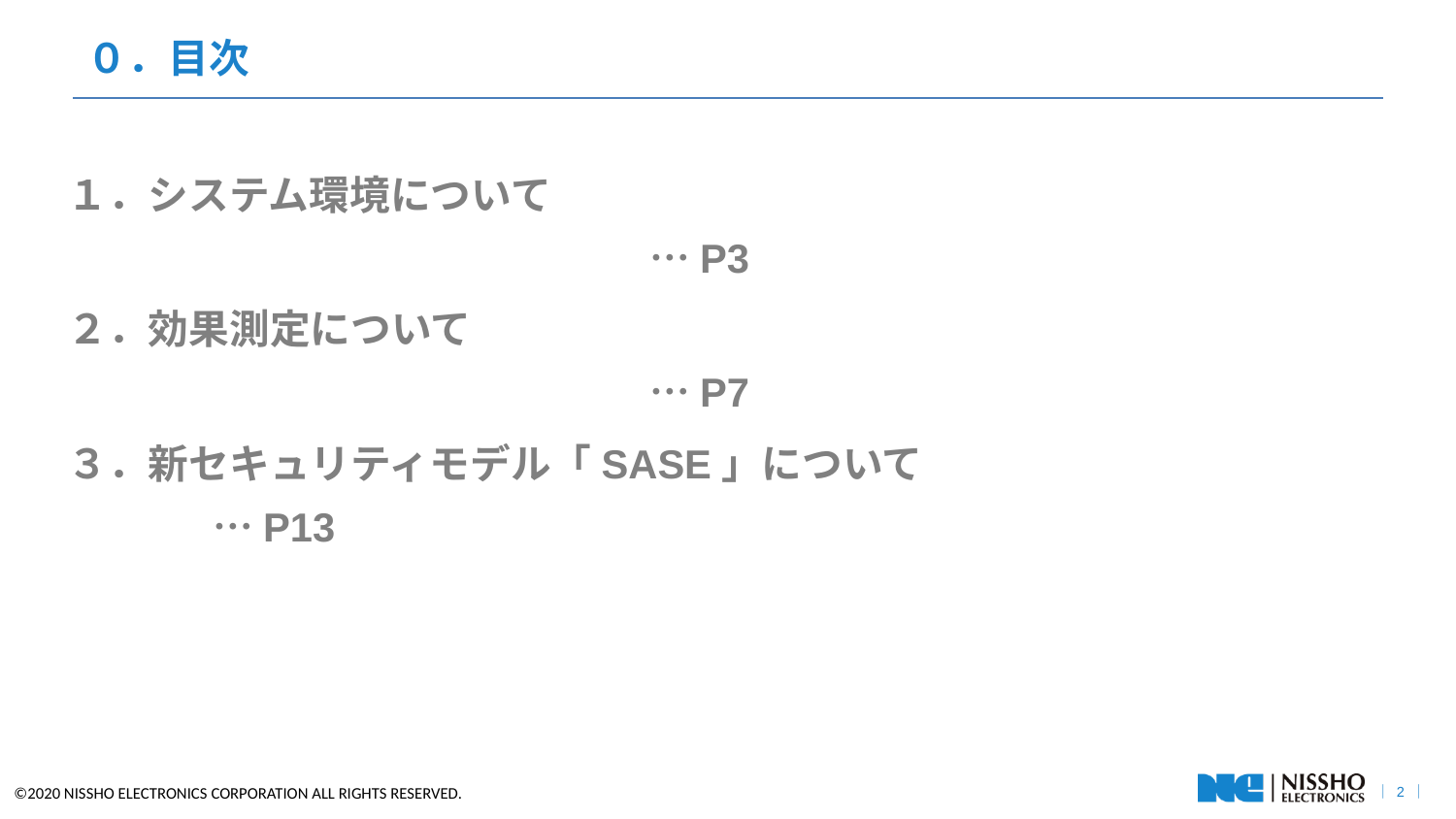

# ０．目次
１．システム環境について										…P3
２．効果測定について											…P7
３．新セキュリティモデル「SASE」について					…P13